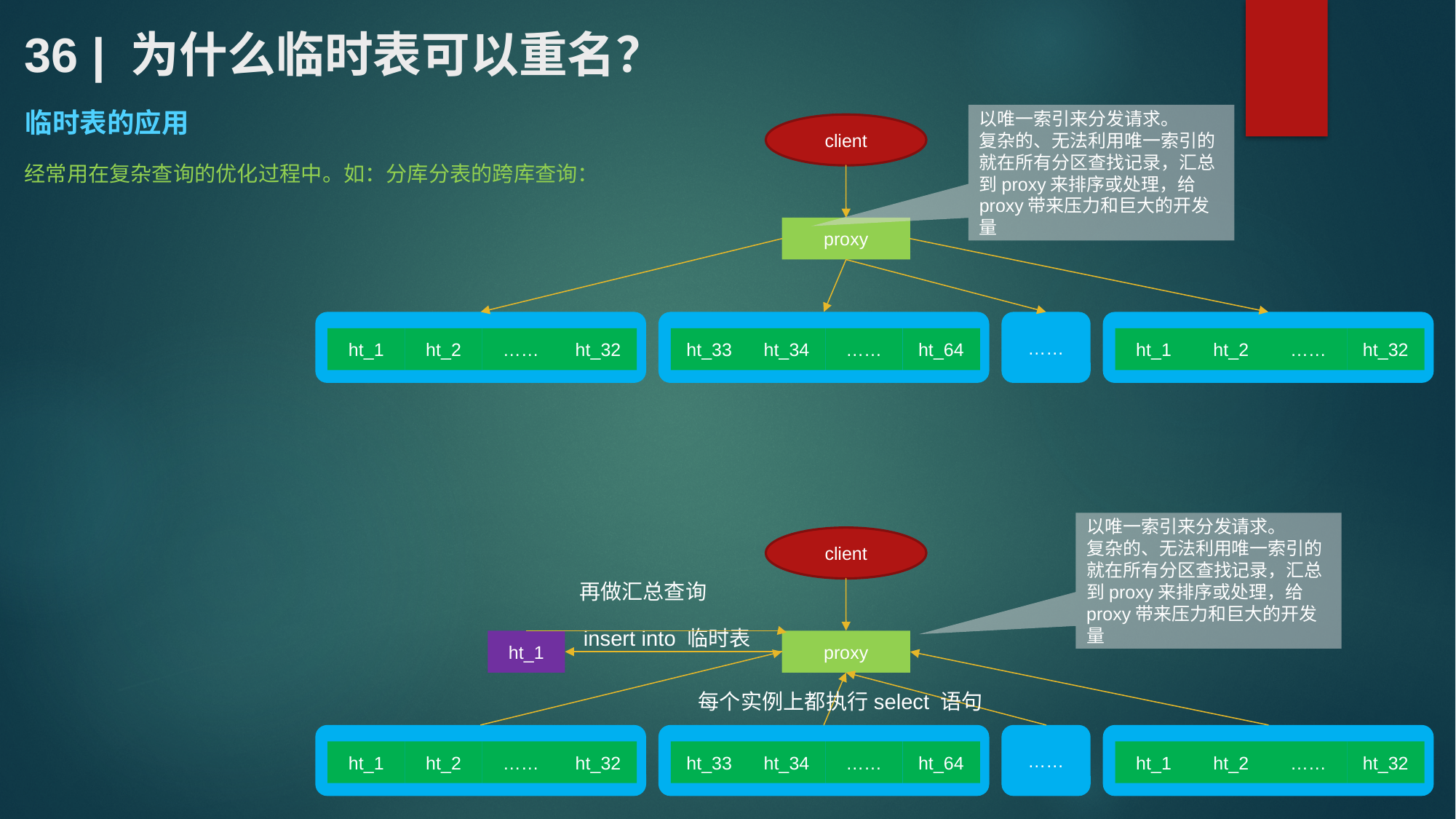

# 36 | 为什么临时表可以重名？
临时表的应用
以唯一索引来分发请求。
复杂的、无法利用唯一索引的就在所有分区查找记录，汇总到proxy来排序或处理，给proxy带来压力和巨大的开发量
client
经常用在复杂查询的优化过程中。如：分库分表的跨库查询：
proxy

……

ht_1
ht_2
……
ht_32
ht_33
ht_34
……
ht_64
ht_1
ht_2
……
ht_32
以唯一索引来分发请求。
复杂的、无法利用唯一索引的就在所有分区查找记录，汇总到proxy来排序或处理，给proxy带来压力和巨大的开发量
client
再做汇总查询
insert into 临时表
ht_1
proxy
每个实例上都执行select 语句

……

ht_1
ht_2
……
ht_32
ht_33
ht_34
……
ht_64
ht_1
ht_2
……
ht_32